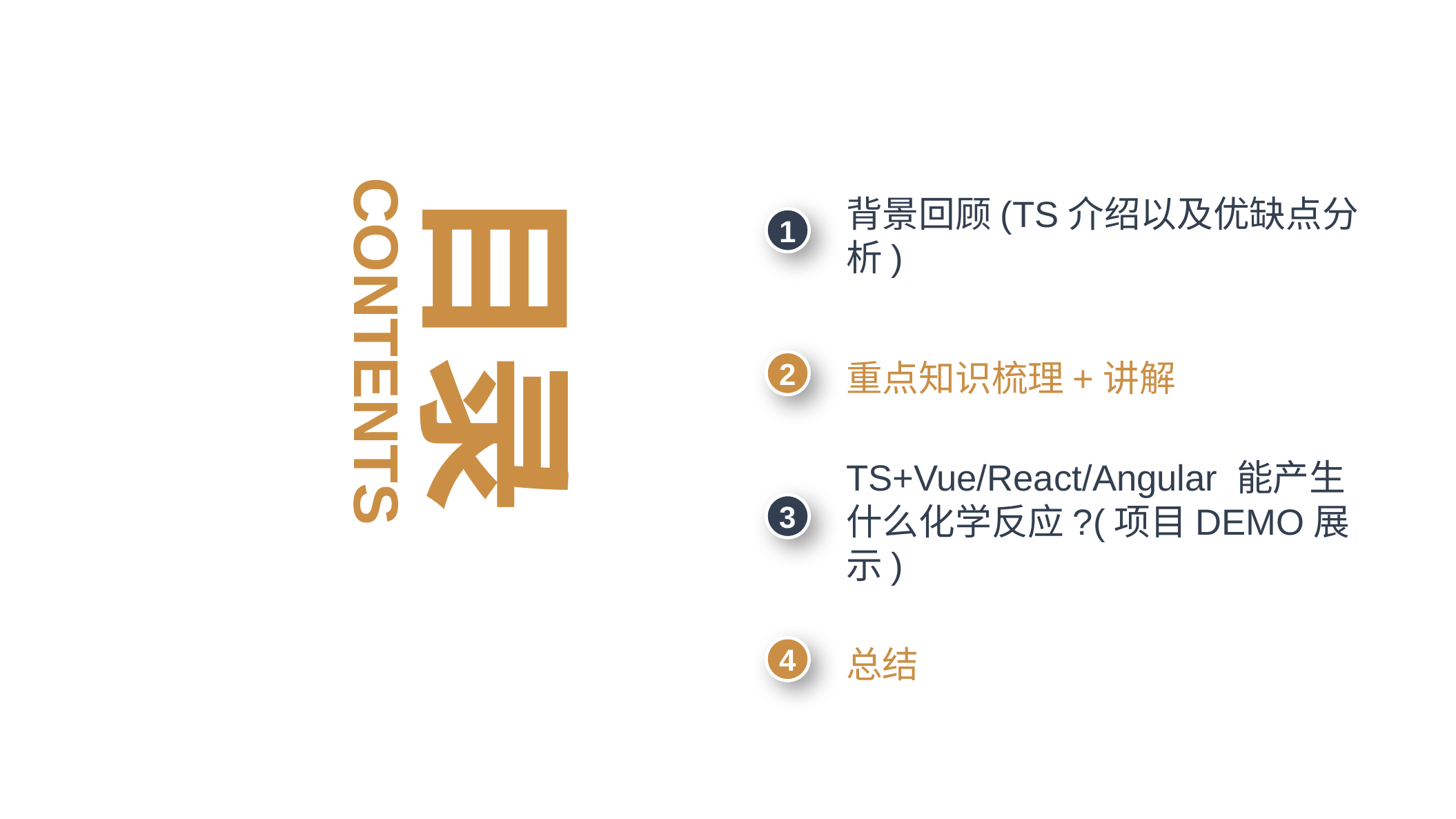

目录
1
背景回顾(TS介绍以及优缺点分析)
CONTENTS
2
重点知识梳理+讲解
TS+Vue/React/Angular 能产生什么化学反应?(项目DEMO展示)
3
4
总结